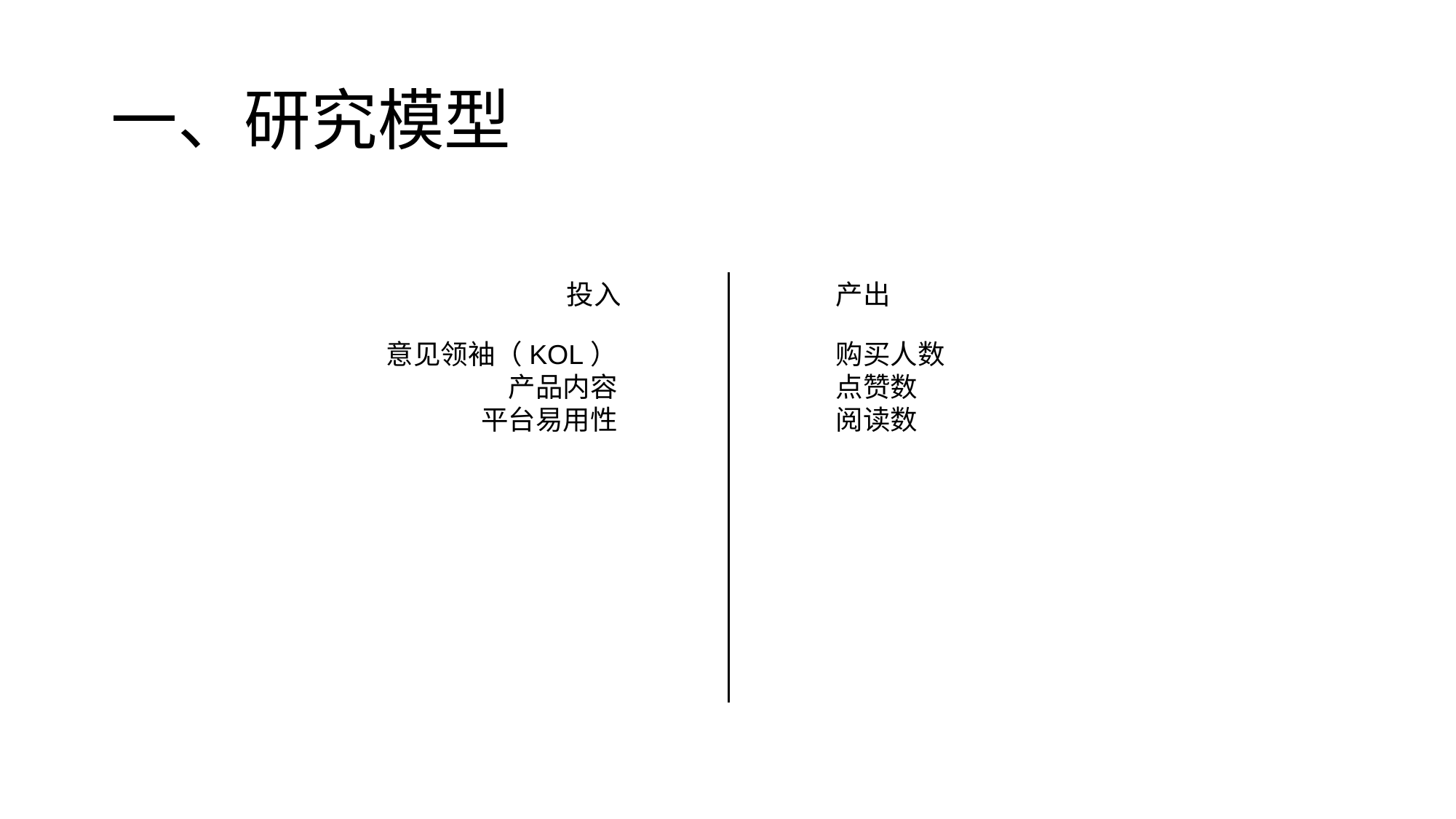

# 一、研究模型
投入
产出
意见领袖（KOL）
产品内容
平台易用性
购买人数
点赞数
阅读数